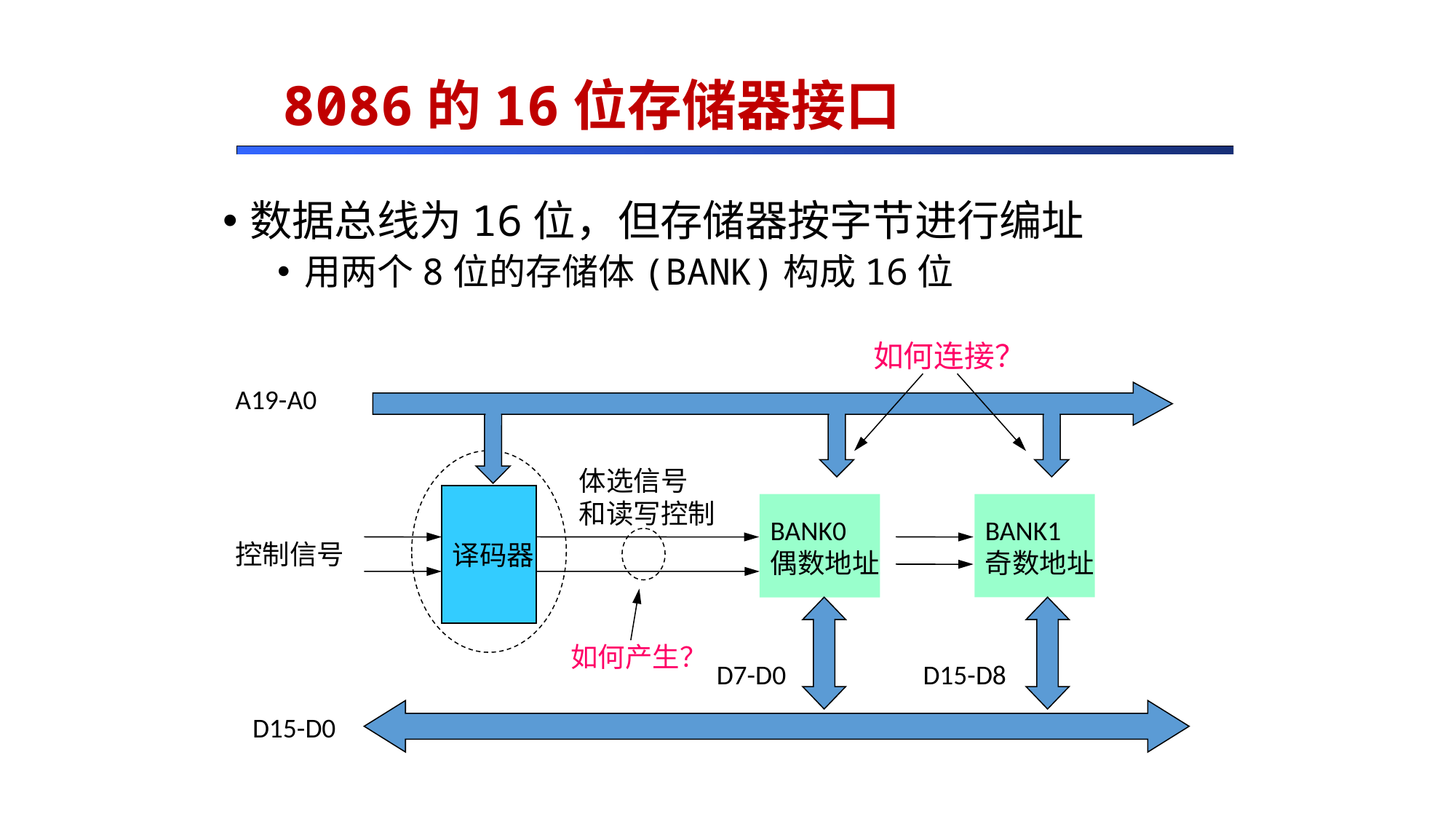

# 8086的16位存储器接口

数据总线为16位，但存储器按字节进行编址
用两个8位的存储体(BANK)构成16位
如何连接？

A19-A0

体选信号
和读写控制
译码器
BANK0
偶数地址
BANK1
奇数地址

控制信号

如何产生？
D7-D0
D15-D8

D15-D0